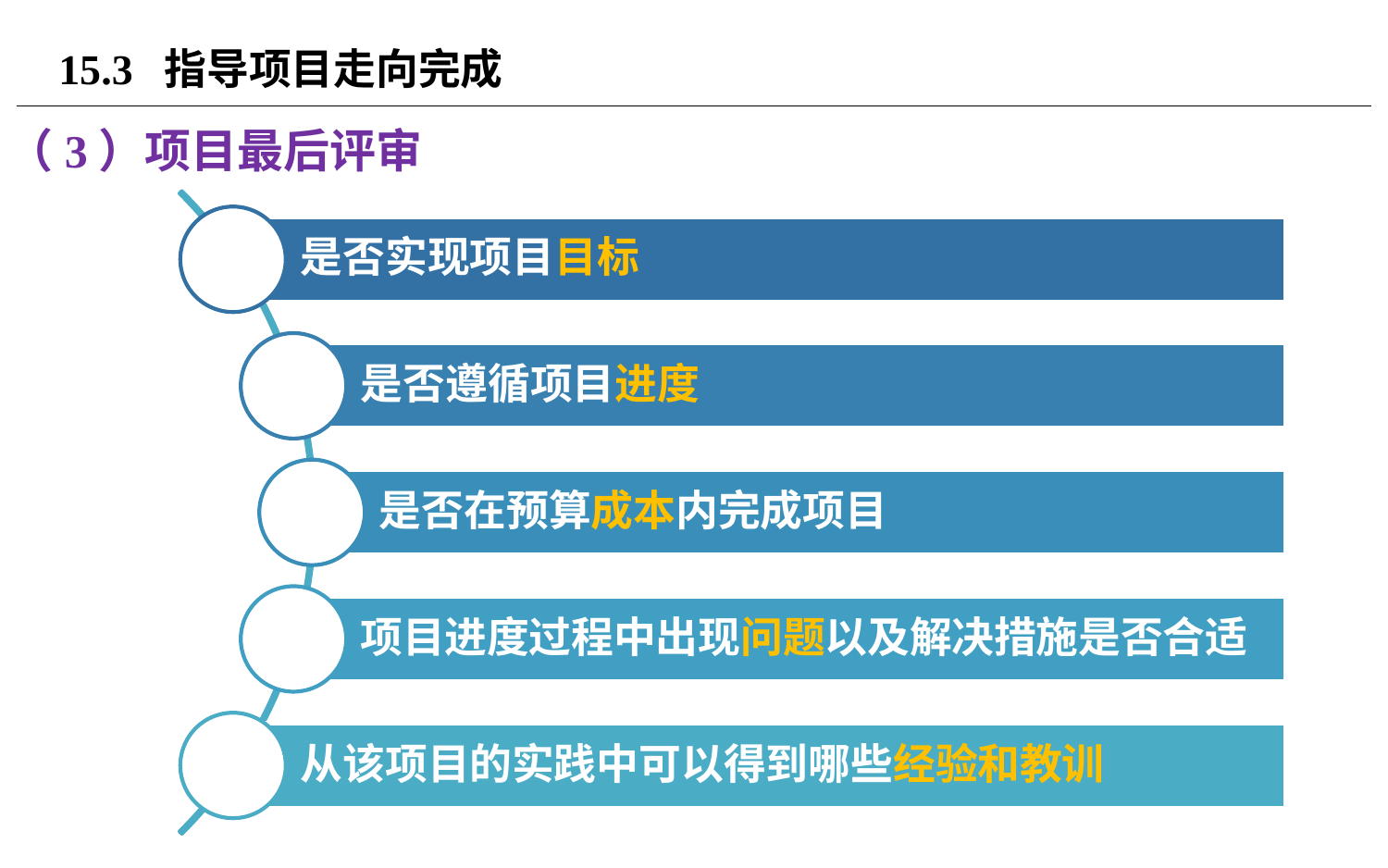

# 15.3  指导项目走向完成
（3）项目最后评审
是否实现项目目标
是否遵循项目进度
是否在预算成本内完成项目
项目进度过程中出现问题以及解决措施是否合适
从该项目的实践中可以得到哪些经验和教训